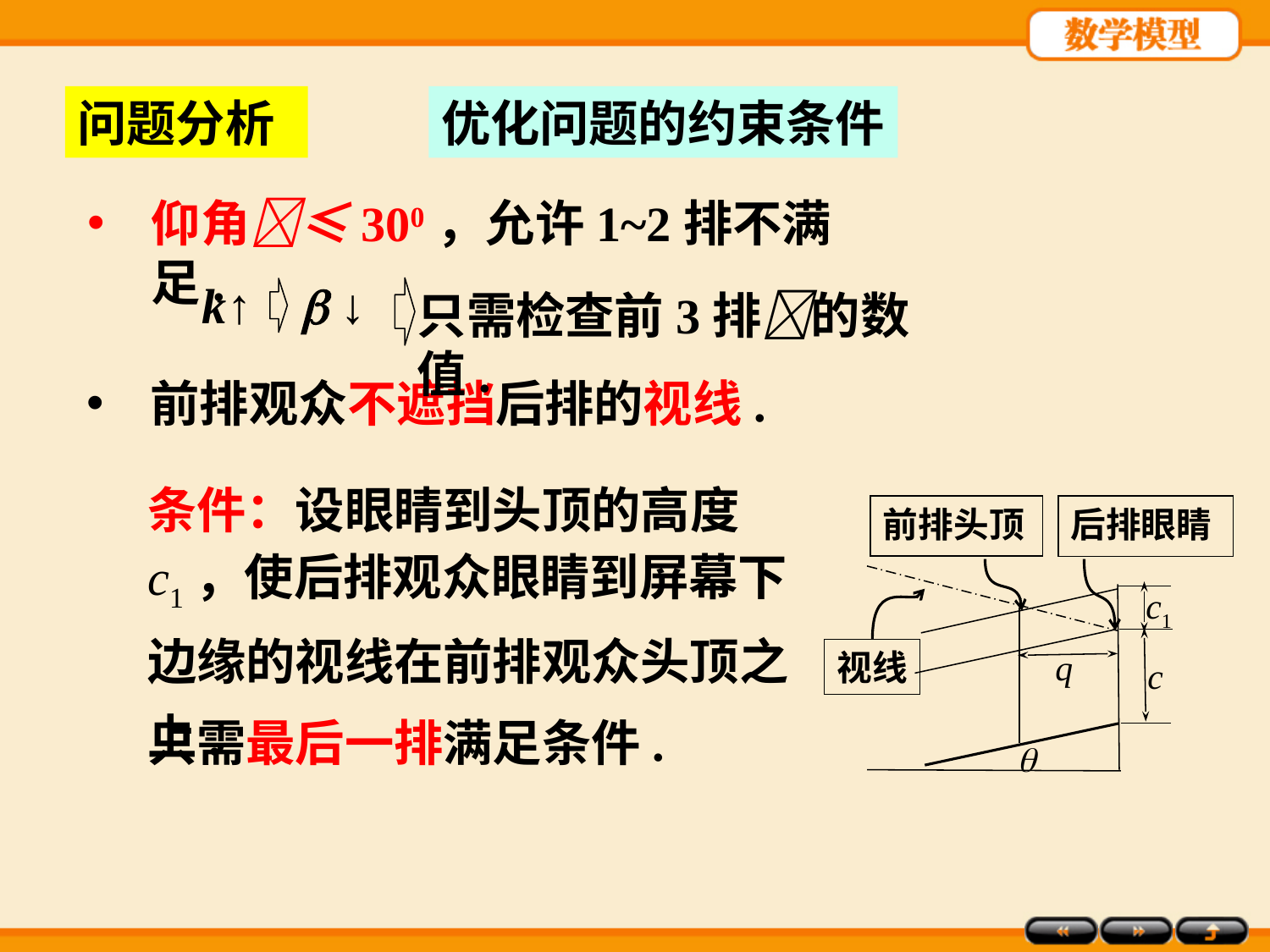

问题分析
优化问题的约束条件
仰角β≤300，允许1~2排不满足.
k↑    β ↓

只需检查前3排β的数值.
前排观众不遮挡后排的视线.
条件：设眼睛到头顶的高度c1，使后排观众眼睛到屏幕下边缘的视线在前排观众头顶之上.
后排眼睛
c1
q
c
θ
前排头顶
视线
只需最后一排满足条件.